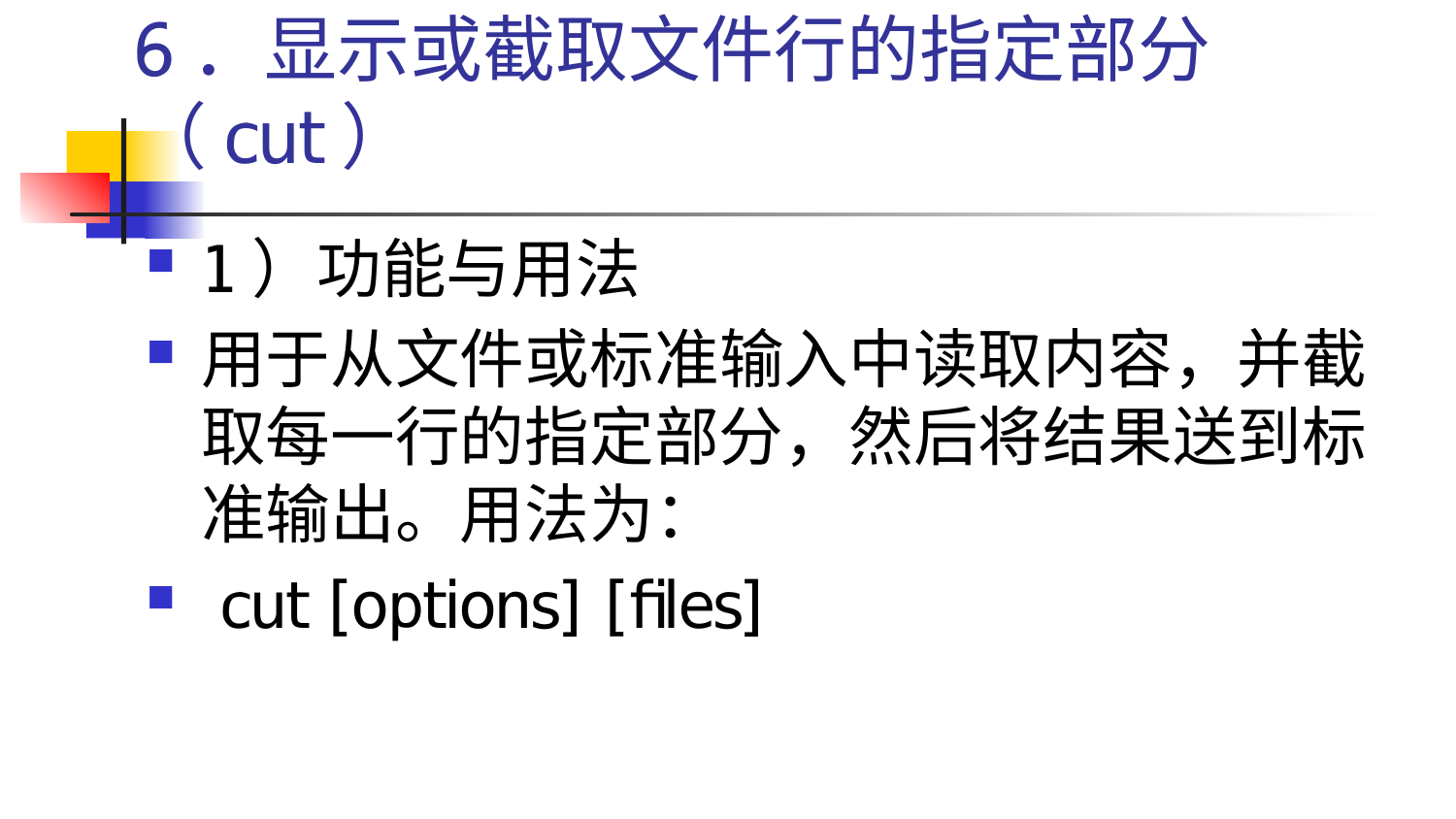

# 6．显示或截取文件行的指定部分（cut）
1）功能与用法
用于从文件或标准输入中读取内容，并截取每一行的指定部分，然后将结果送到标准输出。用法为：
 cut [options] [files]